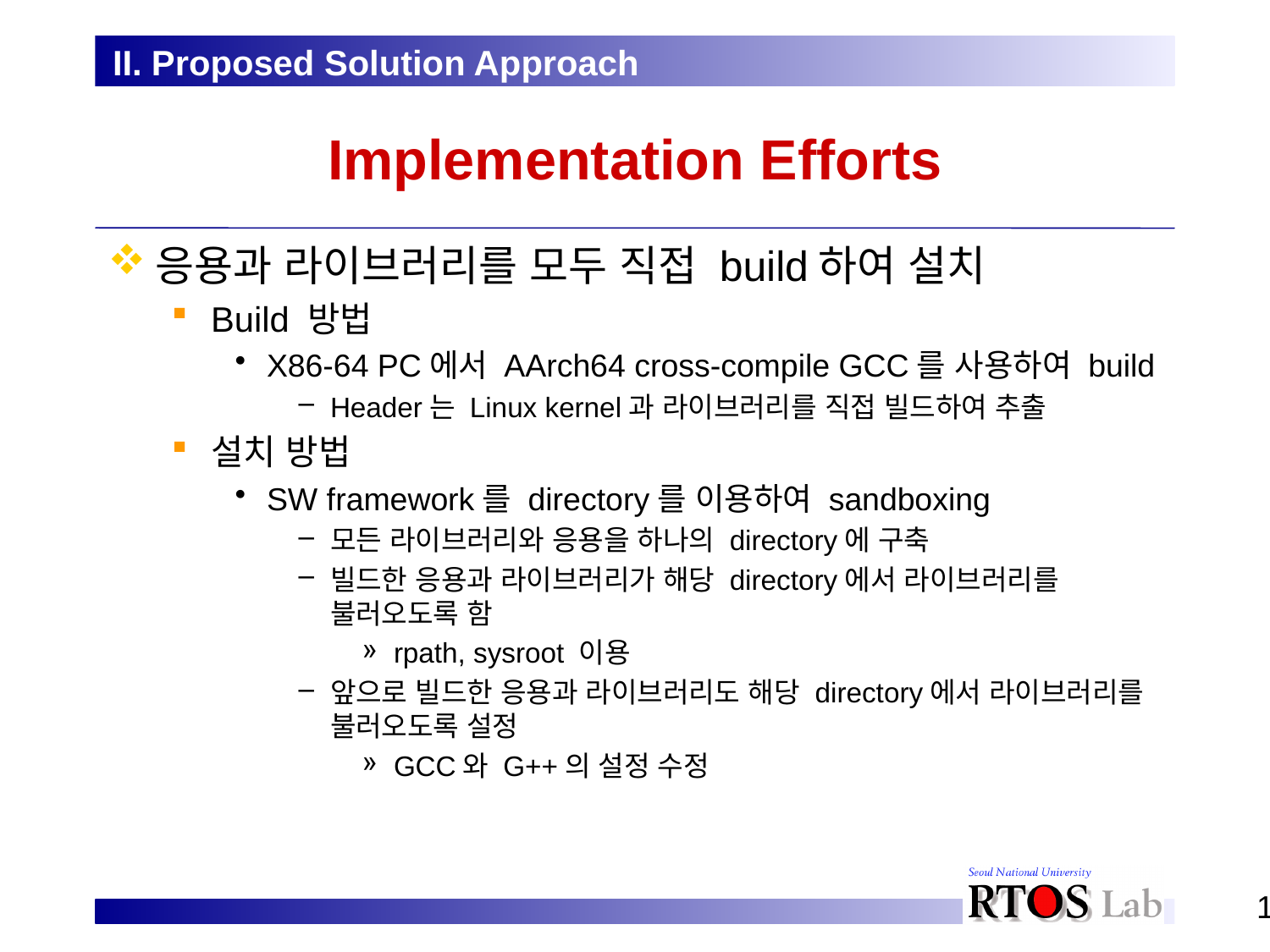

II. Proposed Solution Approach
# Implementation Efforts
응용과 라이브러리를 모두 직접 build하여 설치
Build 방법
X86-64 PC에서 AArch64 cross-compile GCC를 사용하여 build
Header는 Linux kernel과 라이브러리를 직접 빌드하여 추출
설치 방법
SW framework를 directory를 이용하여 sandboxing
모든 라이브러리와 응용을 하나의 directory에 구축
빌드한 응용과 라이브러리가 해당 directory에서 라이브러리를 불러오도록 함
rpath, sysroot 이용
앞으로 빌드한 응용과 라이브러리도 해당 directory에서 라이브러리를 불러오도록 설정
GCC와 G++의 설정 수정